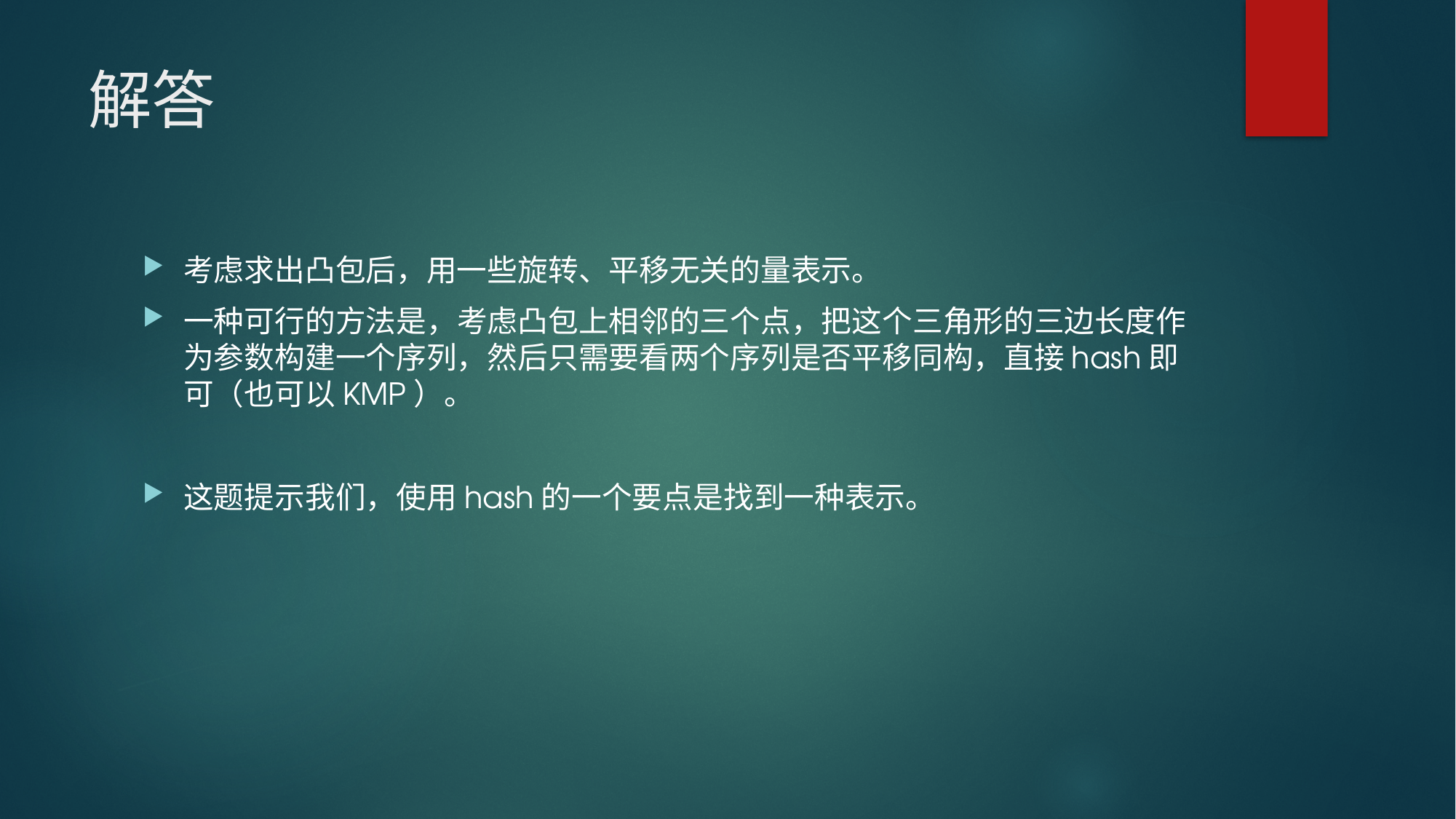

# 解答
考虑求出凸包后，用一些旋转、平移无关的量表示。
一种可行的方法是，考虑凸包上相邻的三个点，把这个三角形的三边长度作为参数构建一个序列，然后只需要看两个序列是否平移同构，直接hash即可（也可以KMP）。

这题提示我们，使用hash的一个要点是找到一种表示。